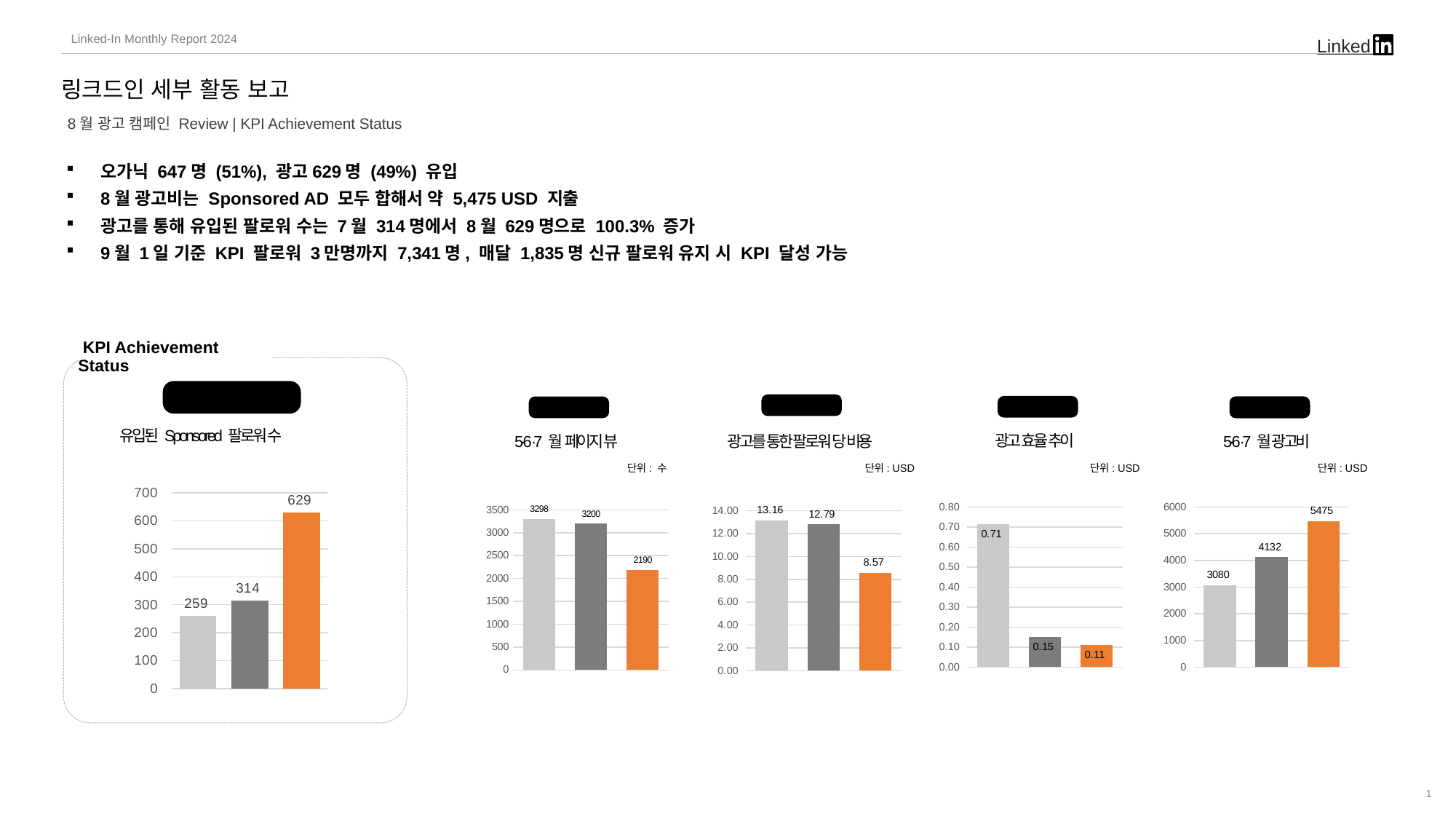

링크드인 세부 활동 보고
8월 광고 캠페인 Review | KPI Achievement Status
오가닉 647명 (51%), 광고629명 (49%) 유입
8월 광고비는 Sponsored AD 모두 합해서 약 5,475 USD 지출
광고를 통해 유입된 팔로워 수는 7월 314명에서 8월 629명으로 100.3% 증가
9월 1일 기준 KPI 팔로워 3만명까지 7,341명, 매달 1,835명 신규 팔로워 유지 시 KPI 달성 가능
 KPI Achievement Status

Follow
CPF
CPC
PV
광고비
광고비
유입된 Sponsored 팔로워 수
광고 효율 추이
5∙6 ∙7 월  페이지 뷰
광고를 통한 팔로워 당 비용
5∙6 ∙7 월 광고비
단위: 수
단위: USD
단위: USD
단위: USD

### Chart

| Category | 팔로워 |
|---|---|
| 6월 | 259.0 |
| 7월 | 314.0 |
| 8월 | 629.0 |

### Chart

| Category | (만원) |
|---|---|
| 6월 | 0.714521495399366 |
| 7월 | 0.15045468190535147 |
| 8월 | 0.11188632972961926 |

### Chart

| Category | 광고비(만원) |
|---|---|
| 6월 | 3080.302166666667 |
| 7월 | 4131.936929166667 |
| 8월 | 5474.71 |
1365
1365

### Chart

| Category | PV |
|---|---|
| 6월 | 3298.0 |
| 7월 | 3200.0 |
| 8월 | 2190.0 |

### Chart

| Category | CPF |
|---|---|
| 6월 | 13.163684472934476 |
| 7월 | 12.79237439370485 |
| 8월 | 8.567621283255086 |
259
1